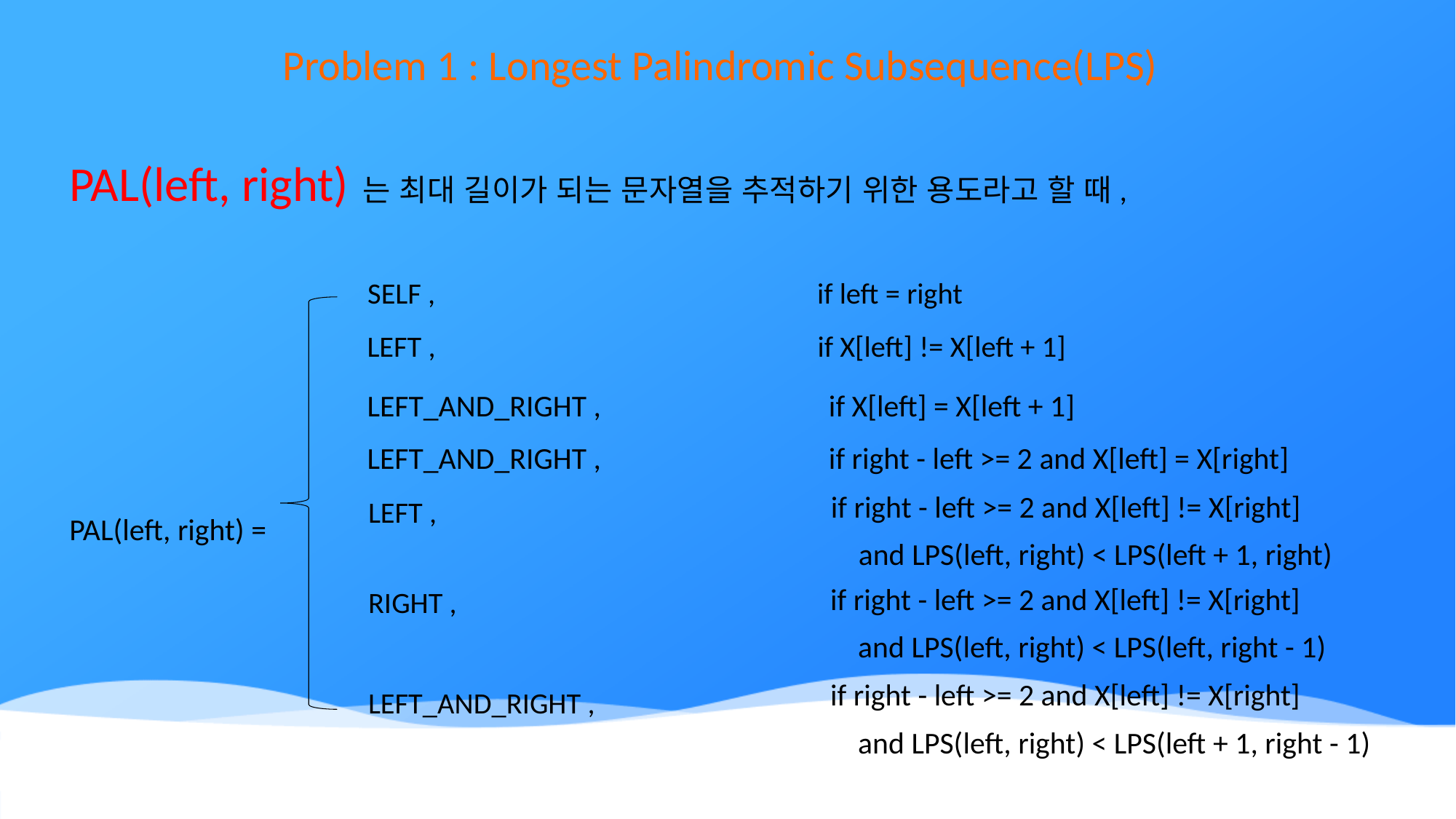

# Problem 1 : Longest Palindromic Subsequence(LPS)

PAL(left, right) 는 최대 길이가 되는 문자열을 추적하기 위한 용도라고 할 때,

PAL(left, right) =

SELF ,                                                         if left = right

LEFT ,                                                         if X[left] != X[left + 1]
LEFT_AND_RIGHT ,                                 if X[left] = X[left + 1]
LEFT_AND_RIGHT ,                                 if right - left >= 2 and X[left] = X[right]
if right - left >= 2 and X[left] != X[right]
    and LPS(left, right) < LPS(left + 1, right)
LEFT ,
if right - left >= 2 and X[left] != X[right]
    and LPS(left, right) < LPS(left, right - 1)
RIGHT ,
if right - left >= 2 and X[left] != X[right]
    and LPS(left, right) < LPS(left + 1, right - 1)
LEFT_AND_RIGHT ,